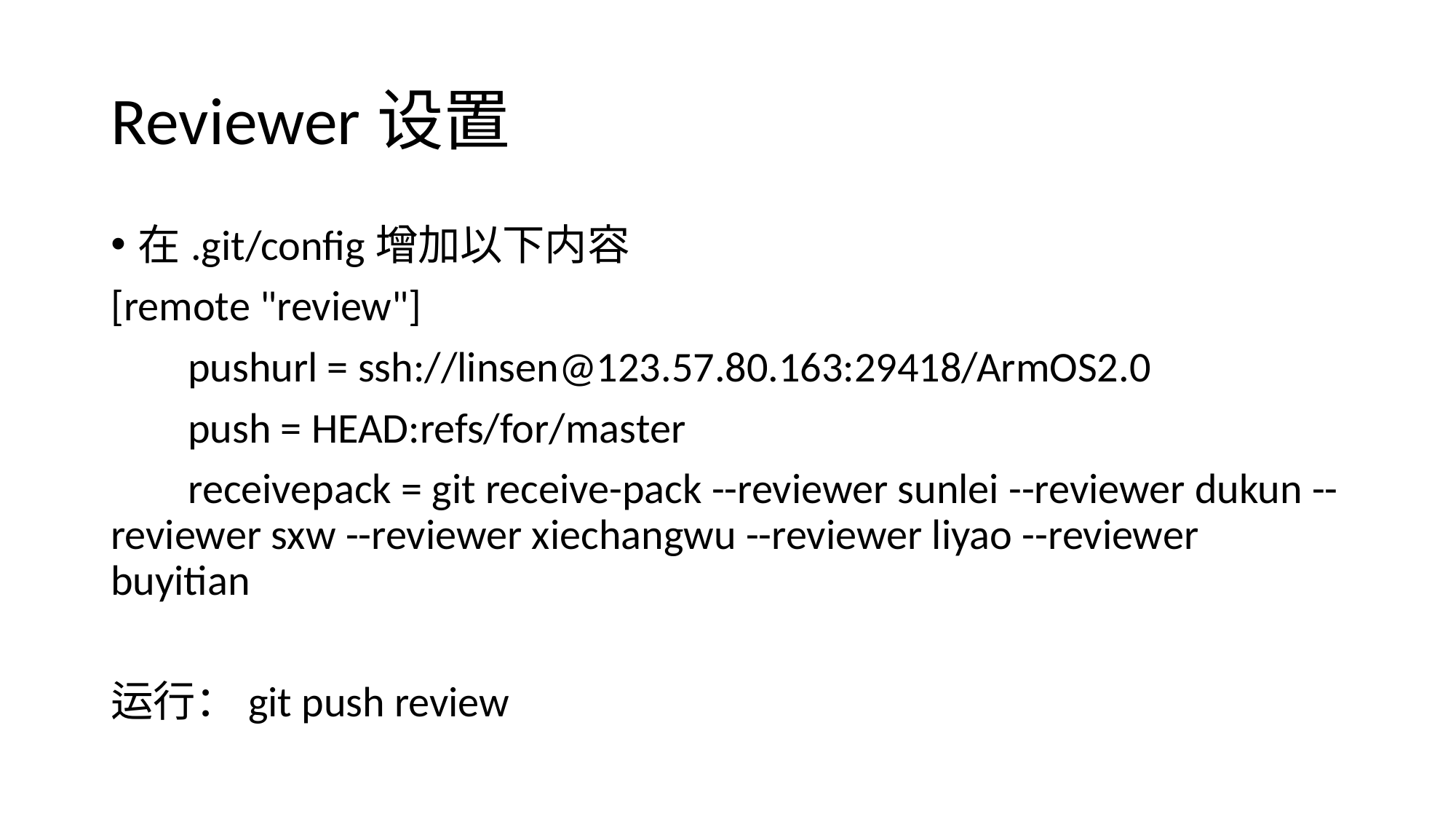

# Reviewer设置
在.git/config增加以下内容
[remote "review"]
        pushurl = ssh://linsen@123.57.80.163:29418/ArmOS2.0
        push = HEAD:refs/for/master
        receivepack = git receive-pack --reviewer sunlei --reviewer dukun --reviewer sxw --reviewer xiechangwu --reviewer liyao --reviewer buyitian

运行：git push review